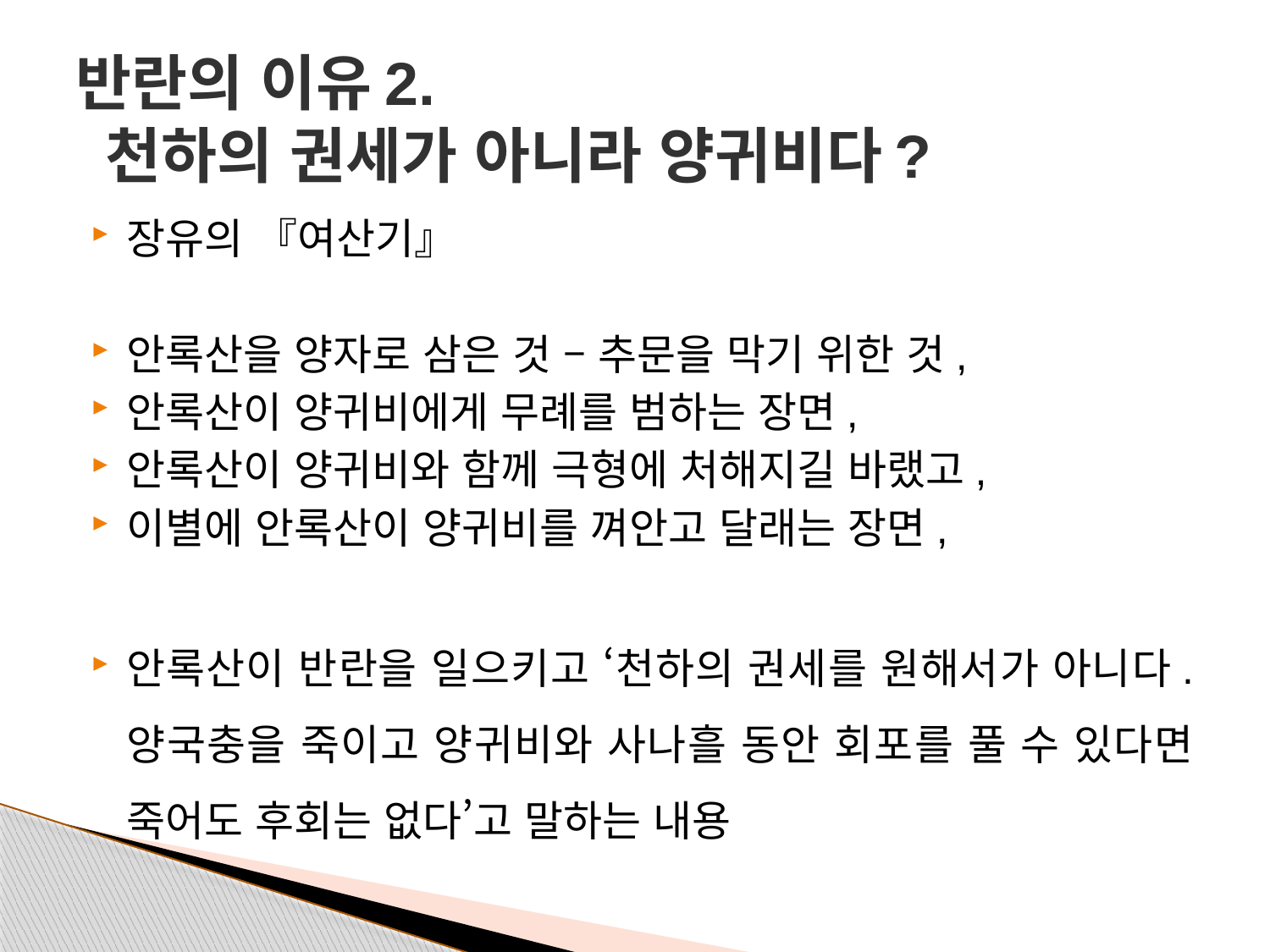

# 반란의 이유2. 천하의 권세가 아니라 양귀비다?
장유의 『여산기』

안록산을 양자로 삼은 것 – 추문을 막기 위한 것,
안록산이 양귀비에게 무례를 범하는 장면,
안록산이 양귀비와 함께 극형에 처해지길 바랬고,
이별에 안록산이 양귀비를 껴안고 달래는 장면,

안록산이 반란을 일으키고 ‘천하의 권세를 원해서가 아니다. 양국충을 죽이고 양귀비와 사나흘 동안 회포를 풀 수 있다면 죽어도 후회는 없다’고 말하는 내용